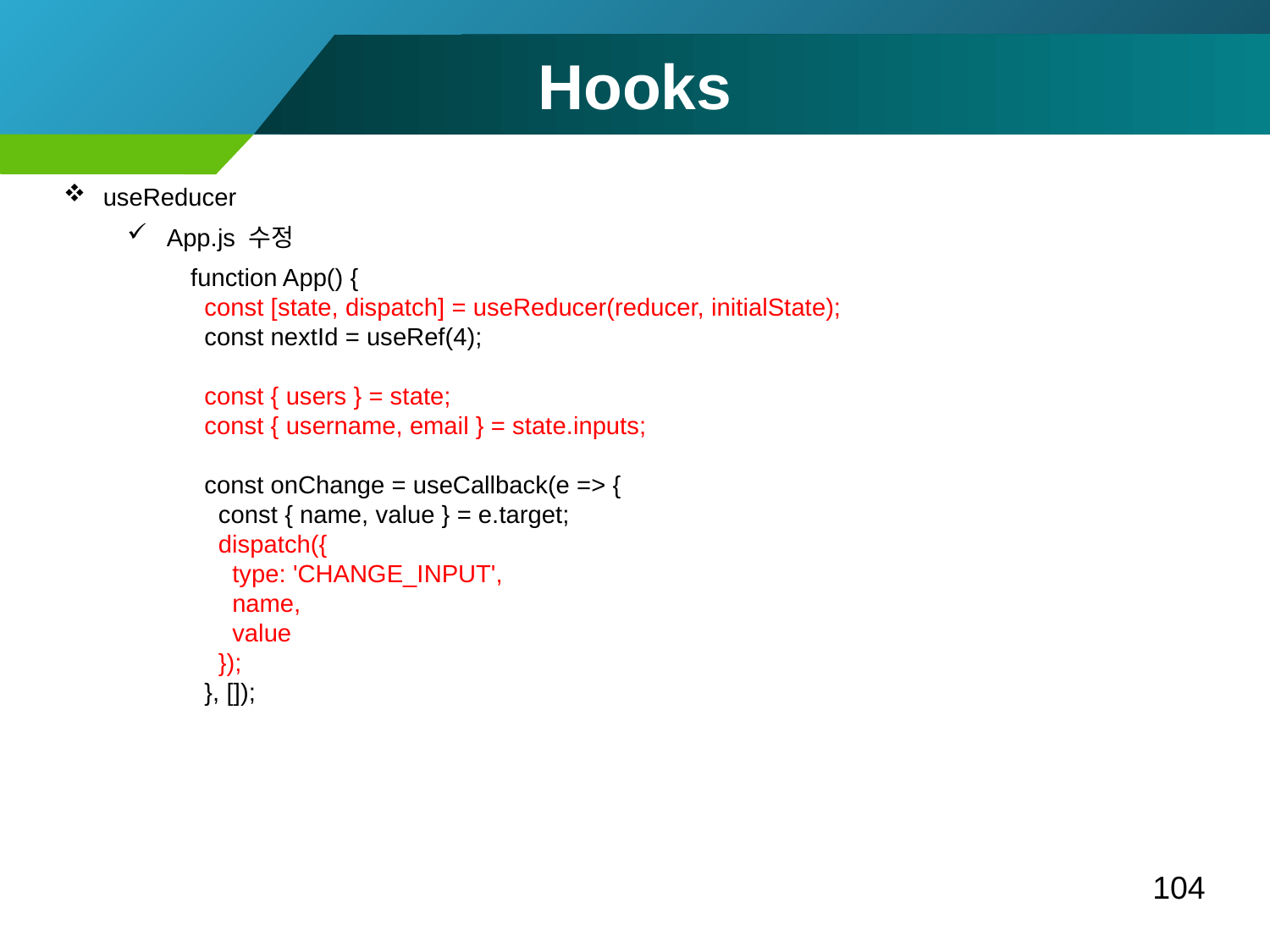

Hooks
useReducer
App.js 수정
function App() {
  const [state, dispatch] = useReducer(reducer, initialState);
  const nextId = useRef(4);

  const { users } = state;
  const { username, email } = state.inputs;

  const onChange = useCallback(e => {
    const { name, value } = e.target;
    dispatch({
      type: 'CHANGE_INPUT',
      name,
      value
    });
  }, []);

104